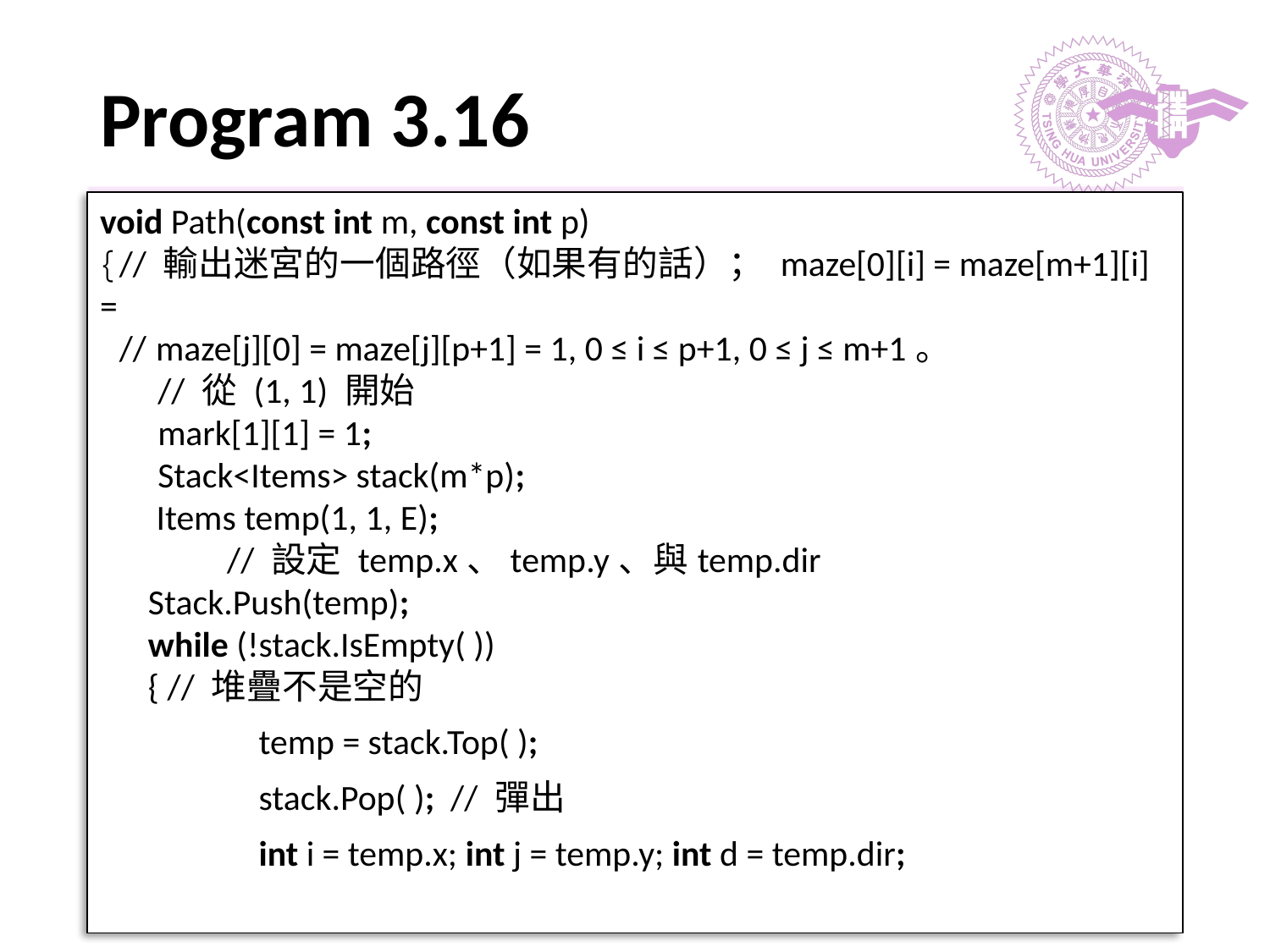

# Program 3.16
void Path(const int m, const int p)
{// 輸出迷宮的一個路徑（如果有的話）； maze[0][i] = maze[m+1][i] =
 //  maze[j][0] = maze[j][p+1] = 1, 0 ≤ i ≤ p+1, 0 ≤ j ≤ m+1。
   // 從 (1, 1) 開始
   mark[1][1] = 1;
   Stack<Items> stack(m*p);
       Items temp(1, 1, E);
 	// 設定 temp.x、temp.y、與temp.dir
      Stack.Push(temp);
      while (!stack.IsEmpty( ))
      { // 堆疊不是空的
		temp = stack.Top( );
		stack.Pop( );  // 彈出
		int i = temp.x; int j = temp.y; int d = temp.dir;

107